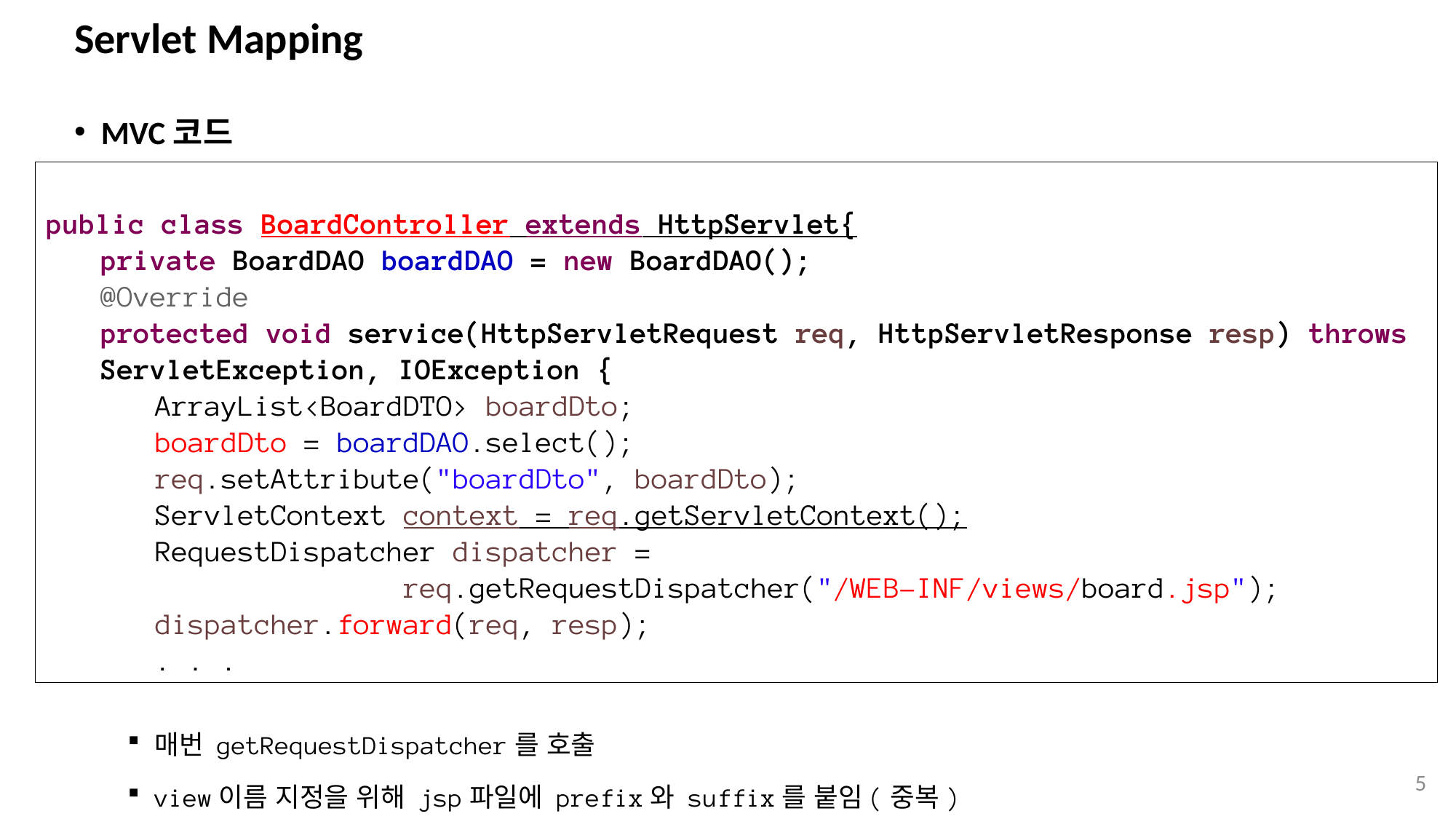

# Servlet Mapping
MVC코드

매번 getRequestDispatcher를 호출
view이름 지정을 위해 jsp파일에 prefix와 suffix를 붙임(중복)

public class BoardController extends HttpServlet{
private BoardDAO boardDAO = new BoardDAO();
@Override
protected void service(HttpServletRequest req, HttpServletResponse resp) throws ServletException, IOException {
ArrayList<BoardDTO> boardDto;
boardDto = boardDAO.select();
req.setAttribute("boardDto", boardDto);
ServletContext context = req.getServletContext();
RequestDispatcher dispatcher =
               req.getRequestDispatcher("/WEB-INF/views/board.jsp");
dispatcher.forward(req, resp);
. . .
5